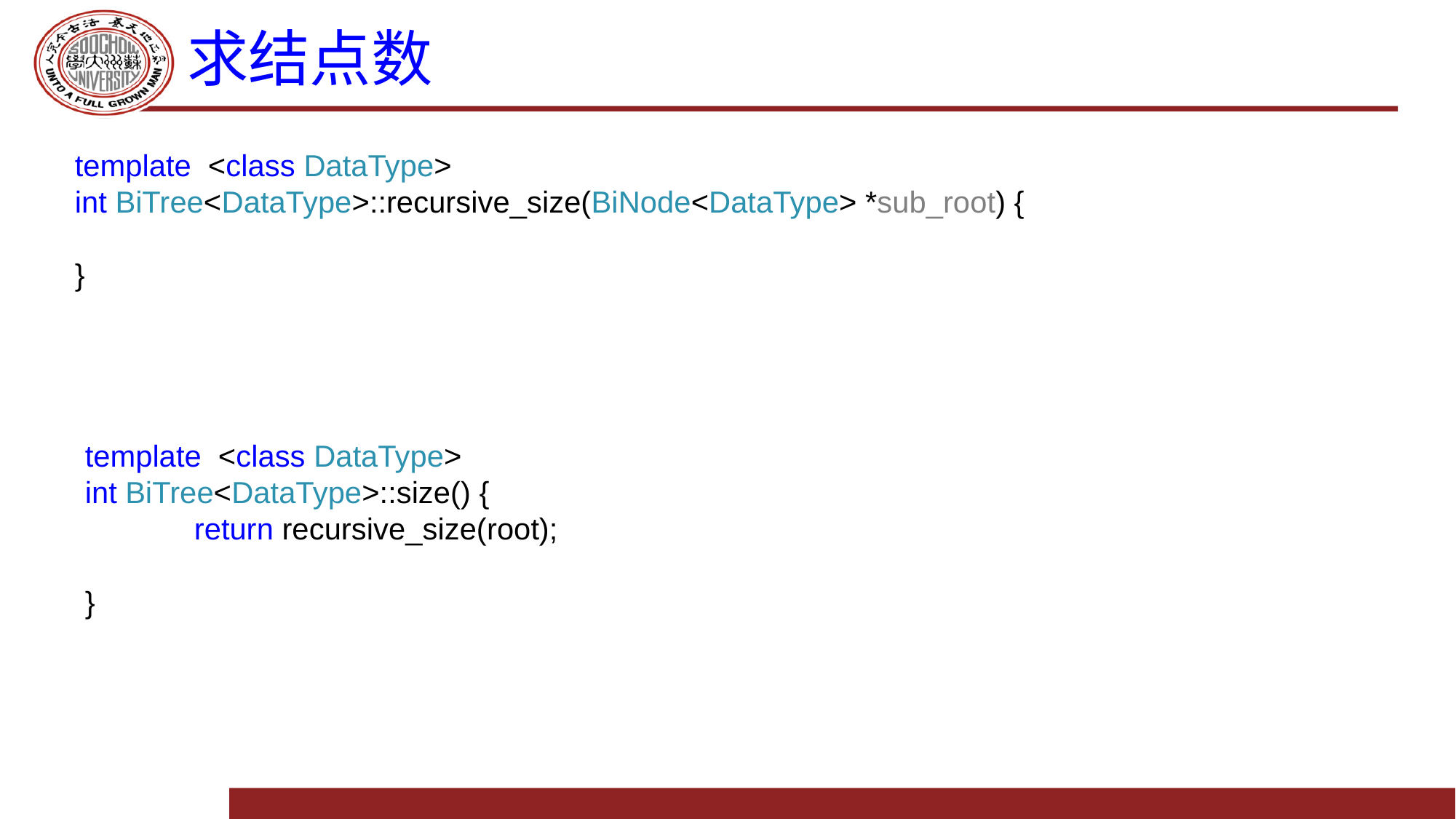

# 求结点数
template  <class DataType>
int BiTree<DataType>::recursive_size(BiNode<DataType> *sub_root) {

}
template  <class DataType>
int BiTree<DataType>::size() {
	return recursive_size(root);

}